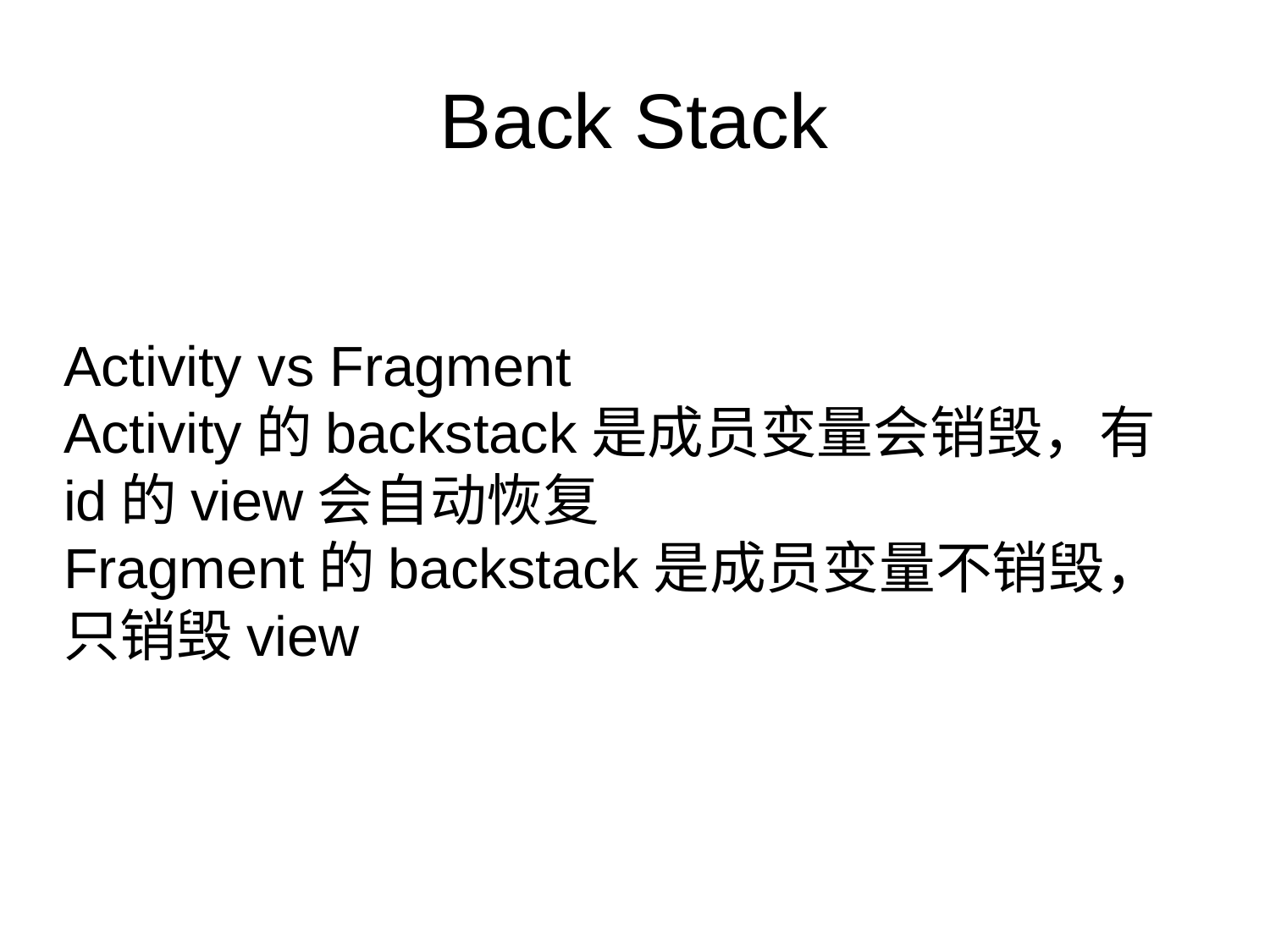

Back Stack
Activity vs Fragment
Activity的backstack是成员变量会销毁，有id的view会自动恢复
Fragment的backstack是成员变量不销毁，只销毁view